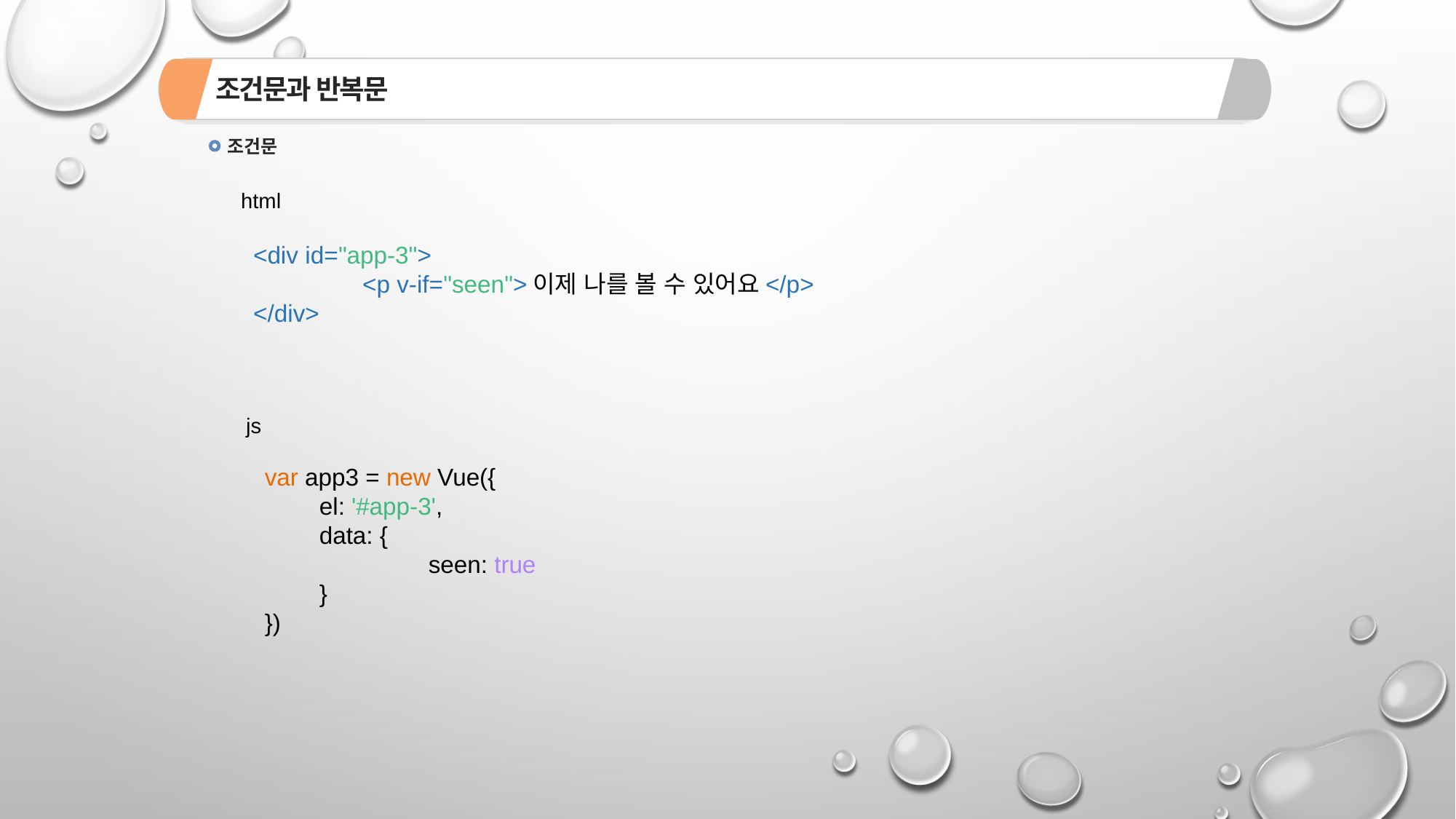

조건문과 반복문
조건문

html
<div id="app-3">
	<p v-if="seen">이제 나를 볼 수 있어요</p>
</div>
js
var app3 = new Vue({
el: '#app-3',
data: {
	seen: true
}
})